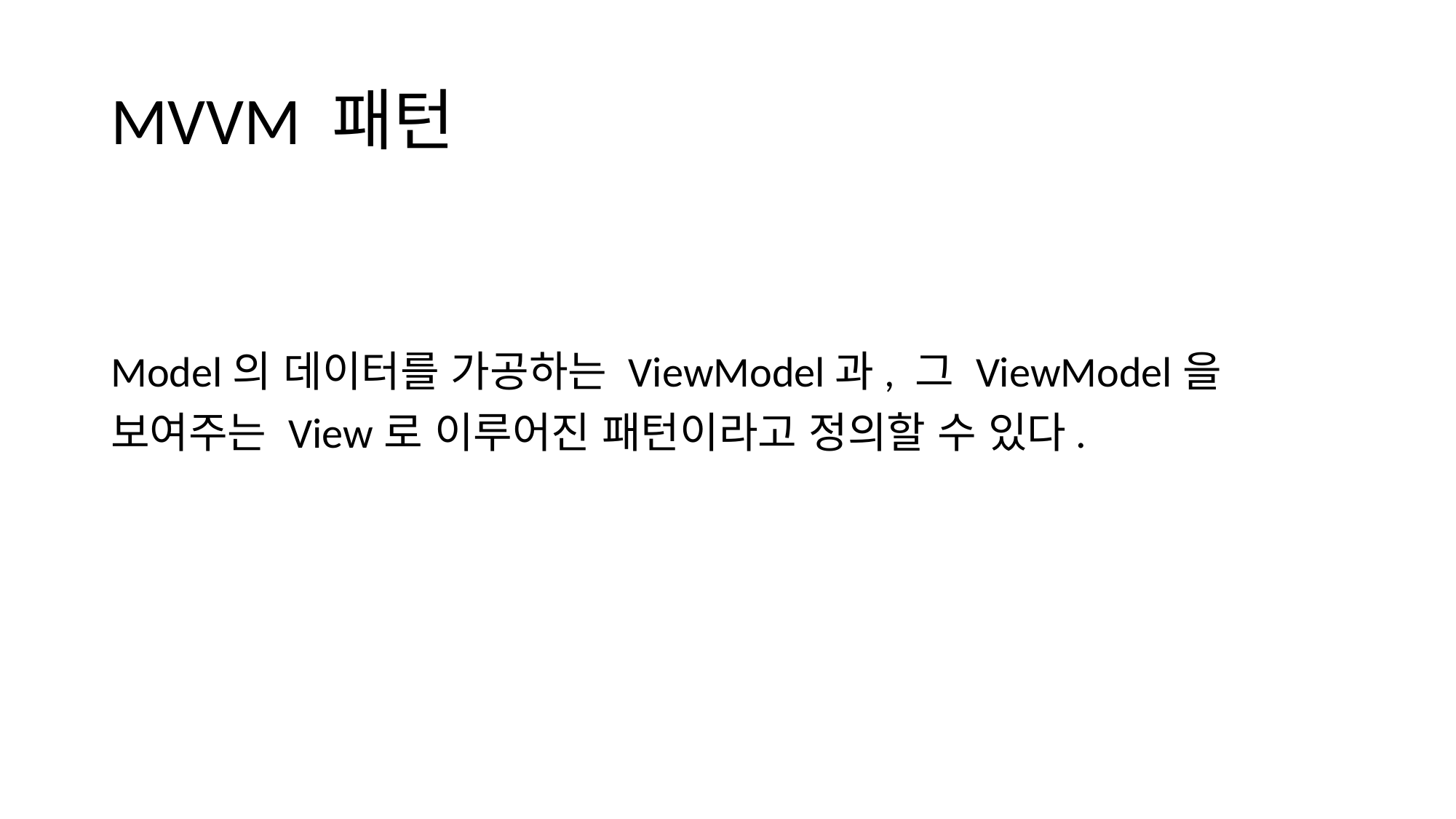

# MVVM 패턴

Model의 데이터를 가공하는 ViewModel과, 그 ViewModel을
보여주는 View로 이루어진 패턴이라고 정의할 수 있다.